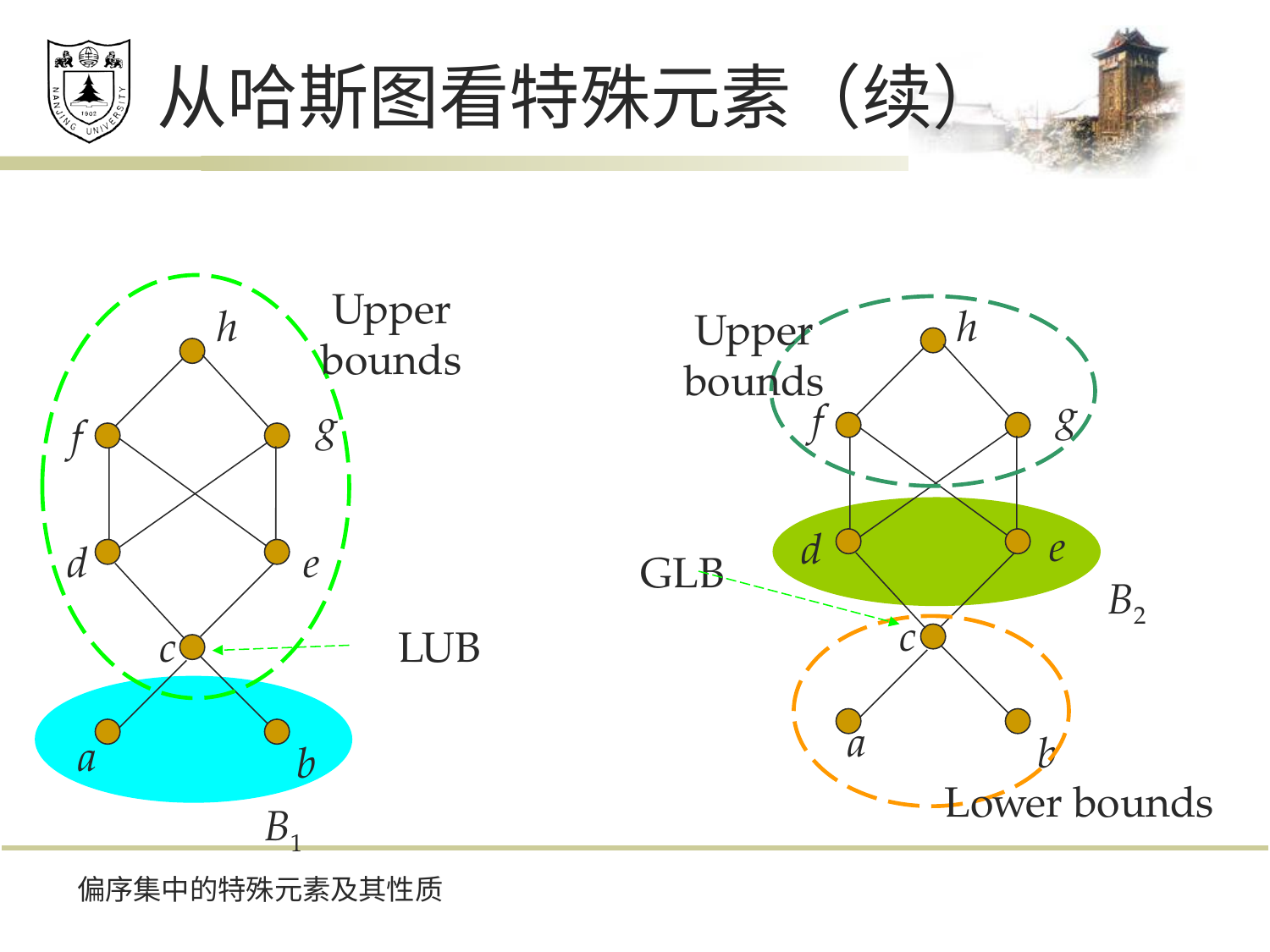

从哈斯图看特殊元素（续）

Upper bounds
h
h
Upper bounds

g
f
g
f

B2
e
d
d
e

GLB

c
c
LUB

Lower bounds

B1
a

b
a
b
偏序集中的特殊元素及其性质